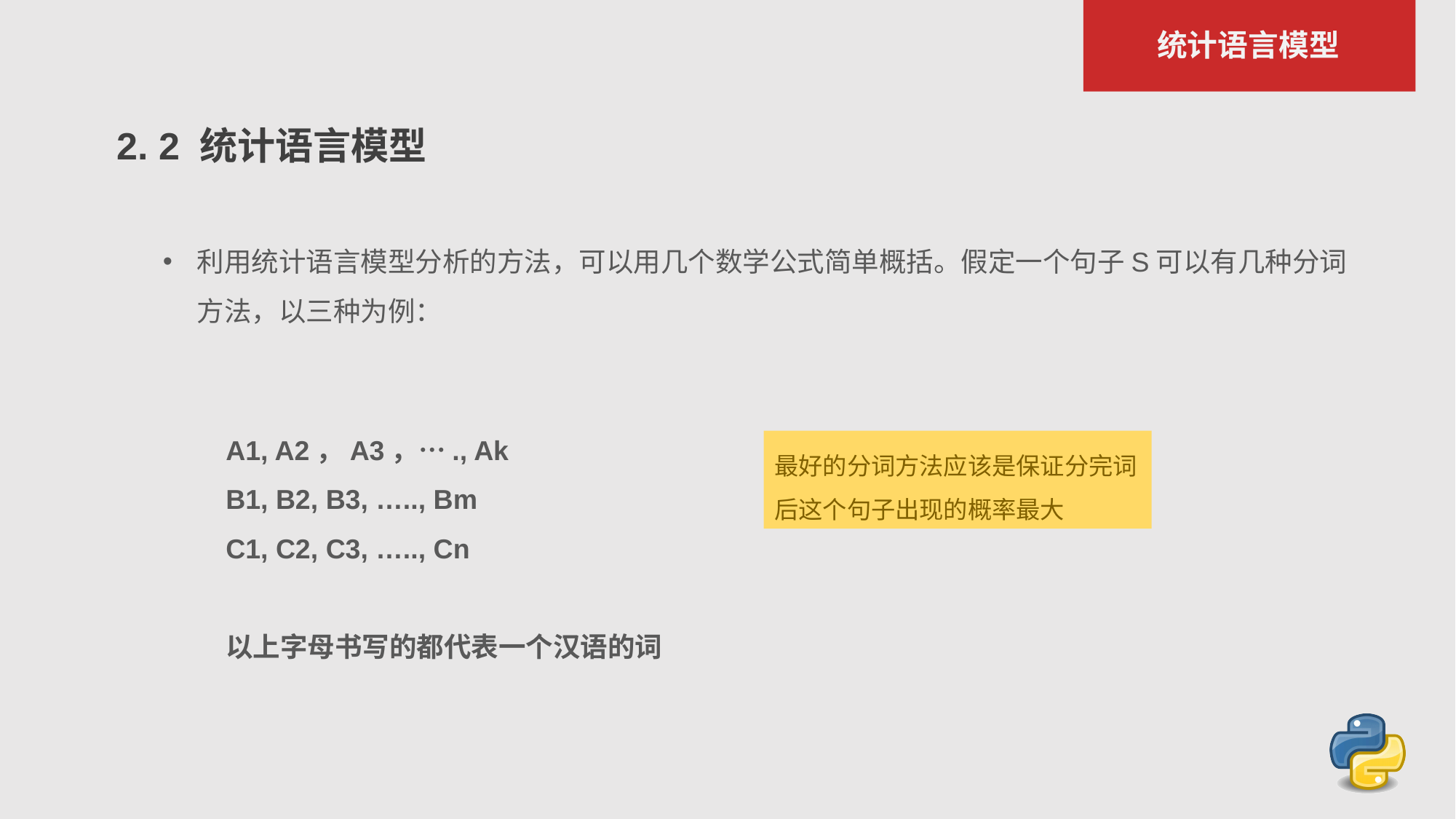

统计语言模型
2. 2 统计语言模型
利用统计语言模型分析的方法，可以用几个数学公式简单概括。假定一个句子S可以有几种分词方法，以三种为例：
A1, A2，A3，…., Ak
B1, B2, B3, ….., Bm
C1, C2, C3, ….., Cn

以上字母书写的都代表一个汉语的词
最好的分词方法应该是保证分完词后这个句子出现的概率最大